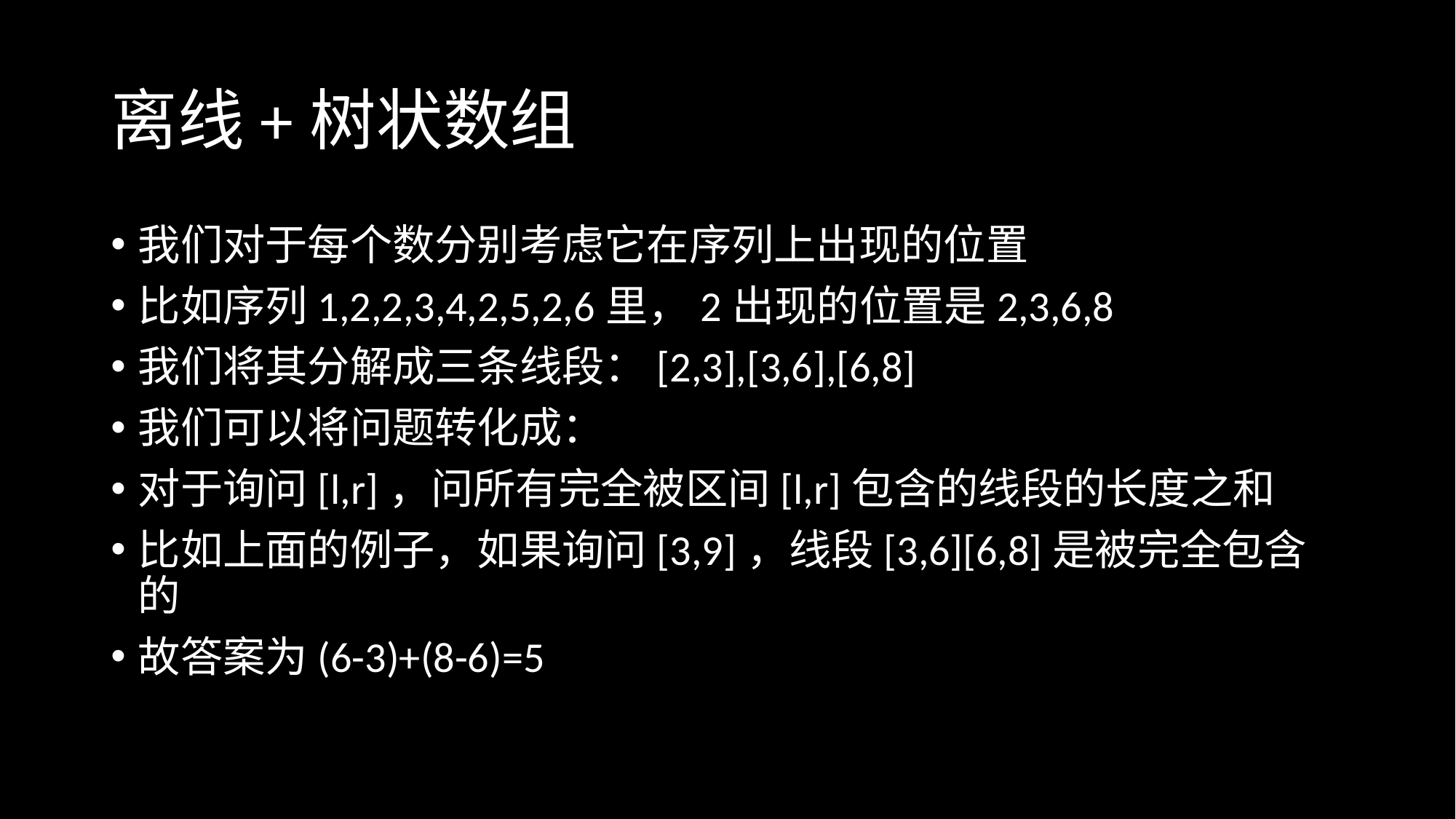

# 离线+树状数组
我们对于每个数分别考虑它在序列上出现的位置
比如序列1,2,2,3,4,2,5,2,6里，2出现的位置是2,3,6,8
我们将其分解成三条线段：[2,3],[3,6],[6,8]
我们可以将问题转化成：
对于询问[l,r]，问所有完全被区间[l,r]包含的线段的长度之和
比如上面的例子，如果询问[3,9]，线段[3,6][6,8]是被完全包含的
故答案为(6-3)+(8-6)=5